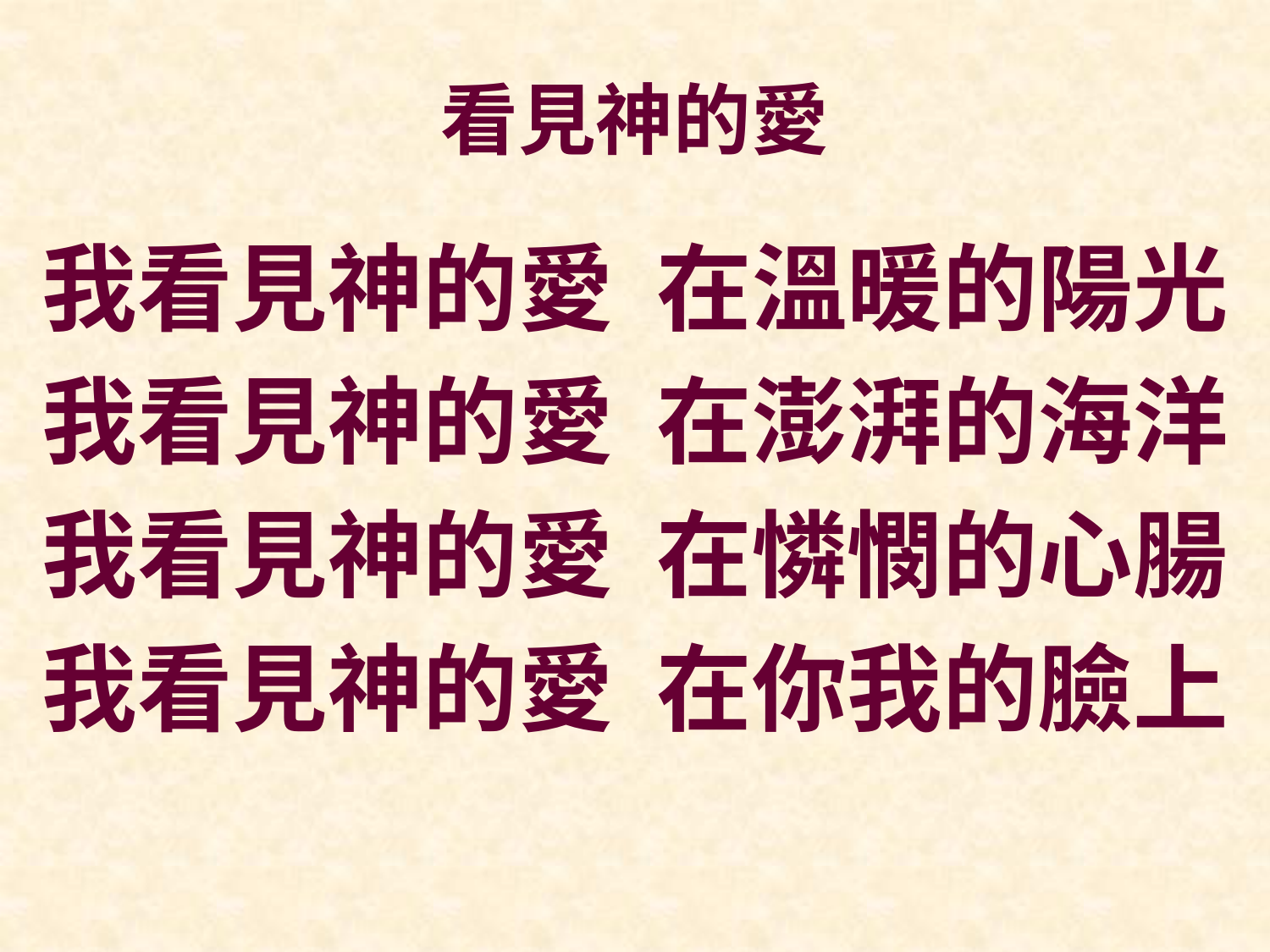

# 看見神的愛
我看見神的愛  在溫暖的陽光
我看見神的愛  在澎湃的海洋
我看見神的愛  在憐憫的心腸
我看見神的愛  在你我的臉上